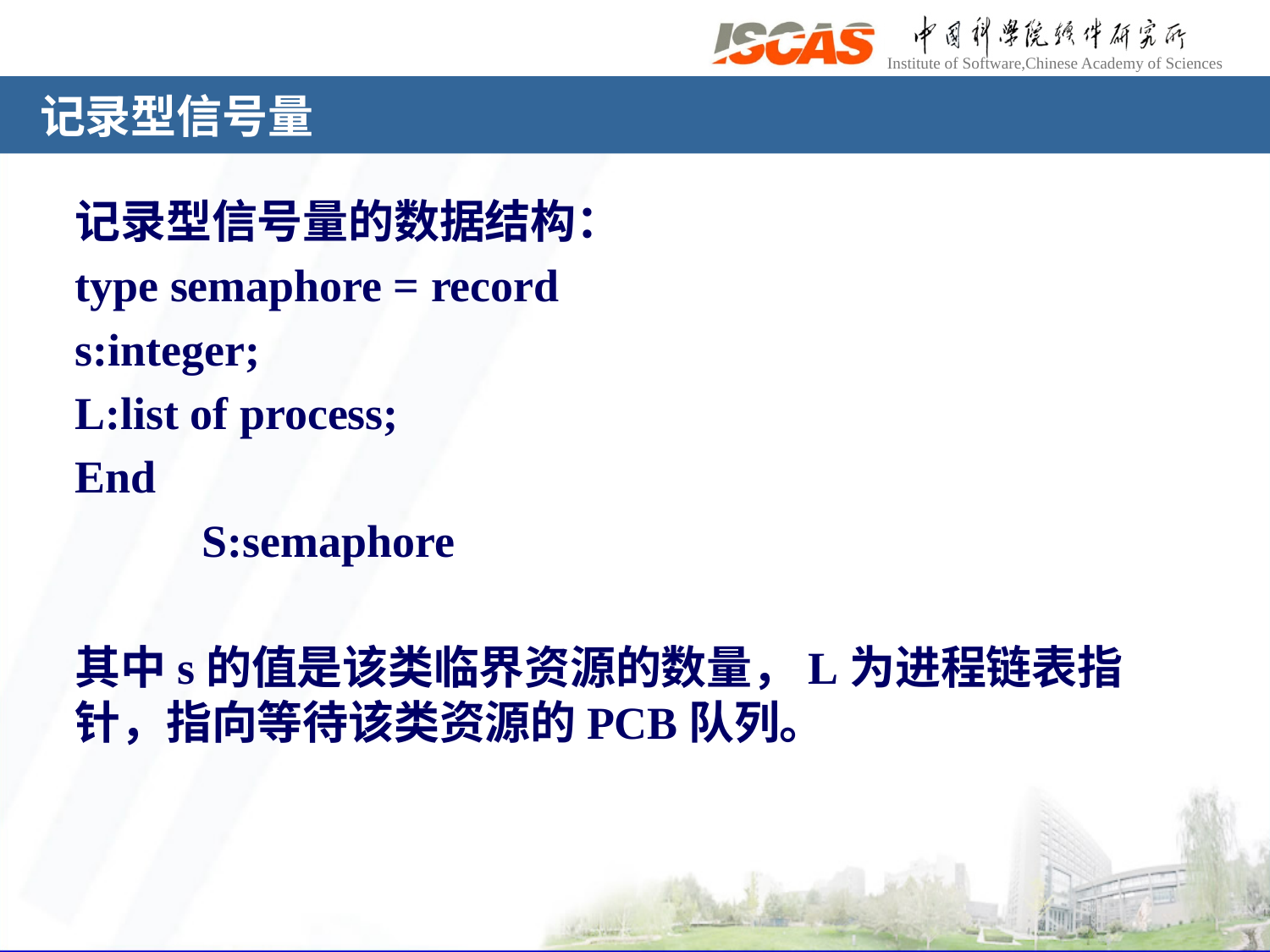

# 记录型信号量
记录型信号量的数据结构：
type semaphore = record
s:integer;
L:list of process;
End
	S:semaphore

其中s的值是该类临界资源的数量，L为进程链表指针，指向等待该类资源的PCB队列。